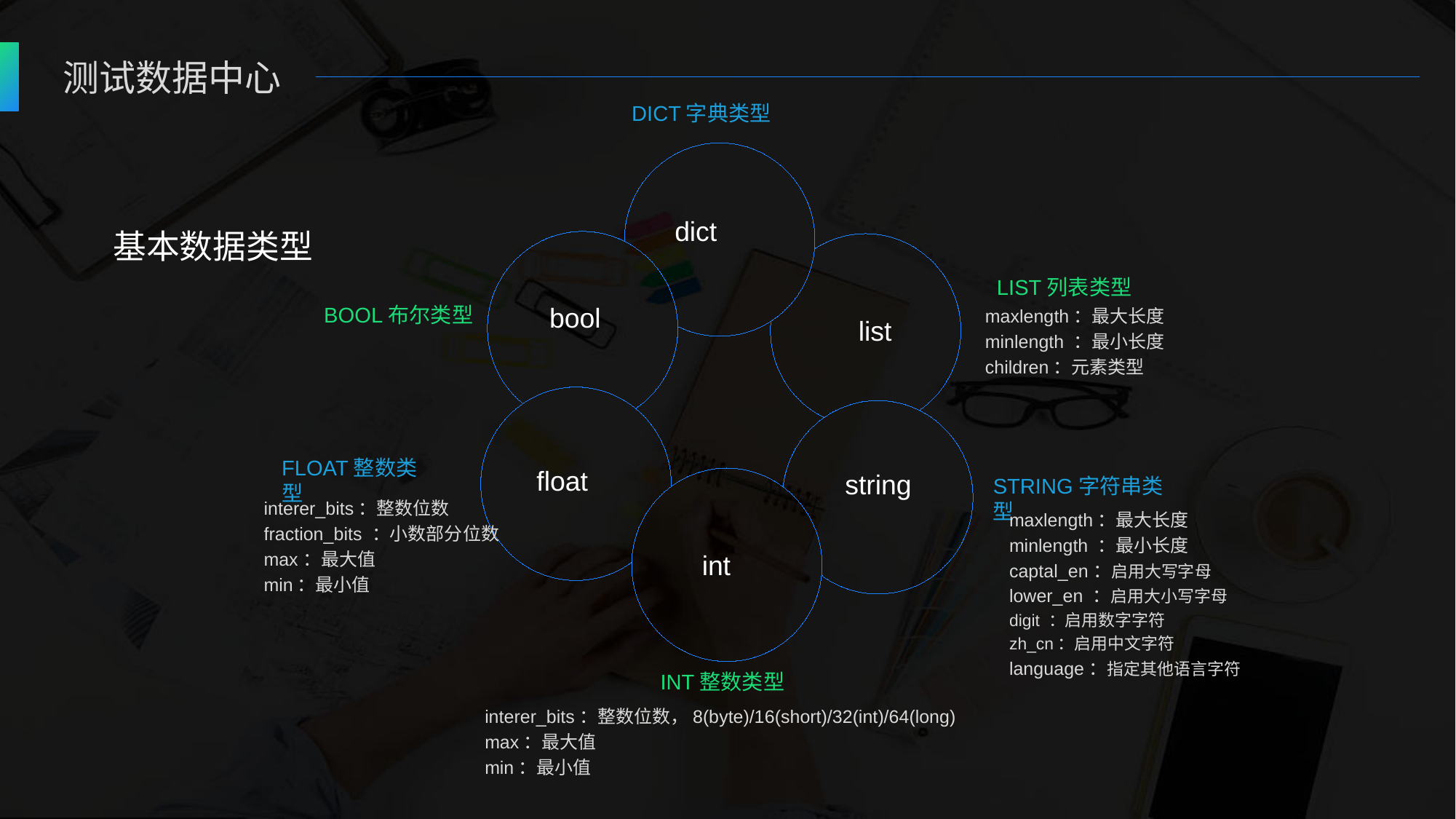

测试数据中心
DICT字典类型

dict
基本数据类型

LIST列表类型
bool
BOOL布尔类型
maxlength：最大长度
minlength ：最小长度
children：元素类型
list

FLOAT整数类型
float
string

STRING字符串类型
interer_bits：整数位数
fraction_bits ：小数部分位数
max：最大值
min：最小值
maxlength：最大长度
minlength ：最小长度
captal_en：启用大写字母
lower_en ：启用大小写字母
digit ：启用数字字符
zh_cn：启用中文字符
language：指定其他语言字符
int
INT整数类型
interer_bits：整数位数，8(byte)/16(short)/32(int)/64(long)
max：最大值
min：最小值